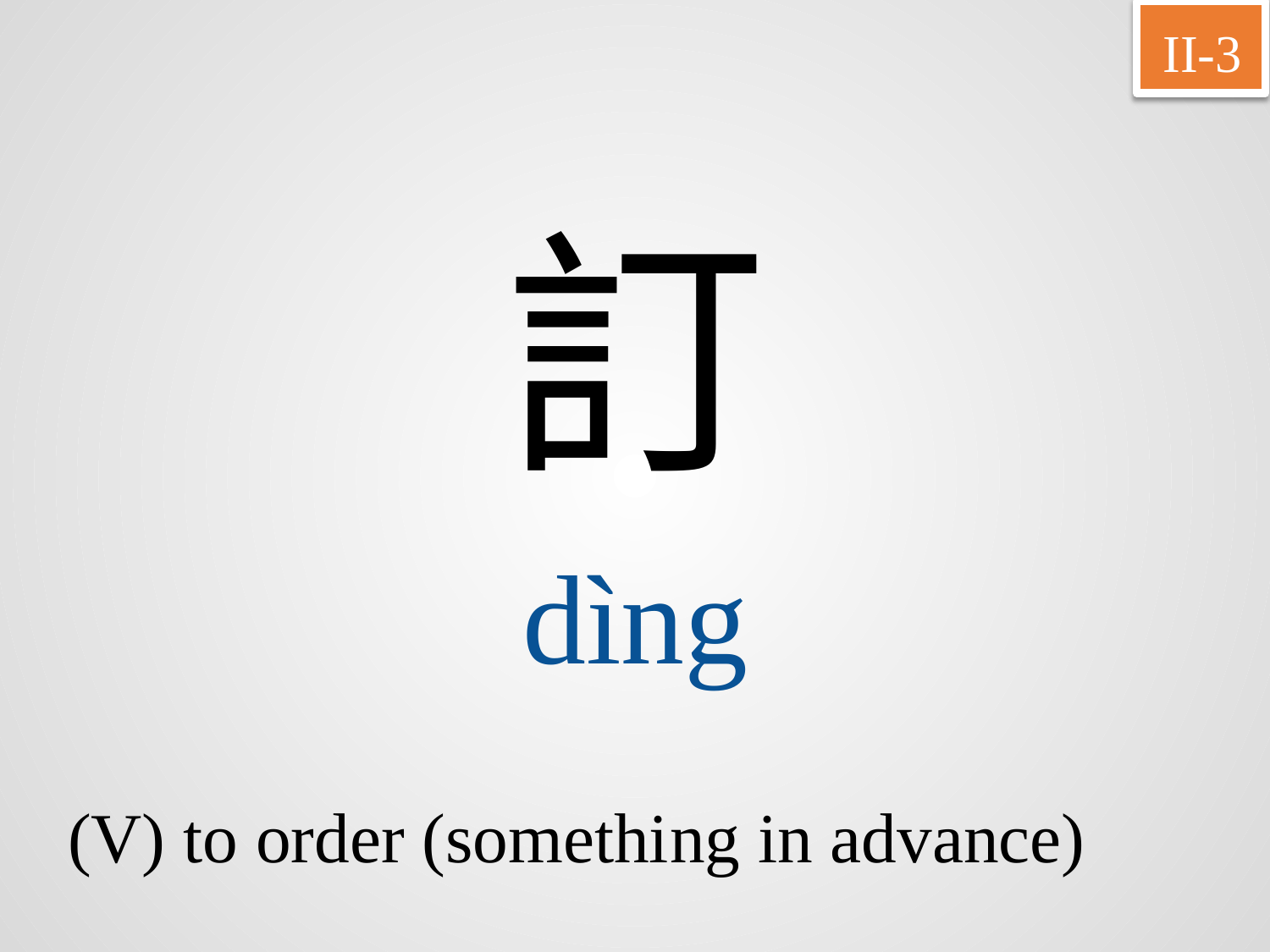

II-3

訂
dìng
(V) to order (something in advance)